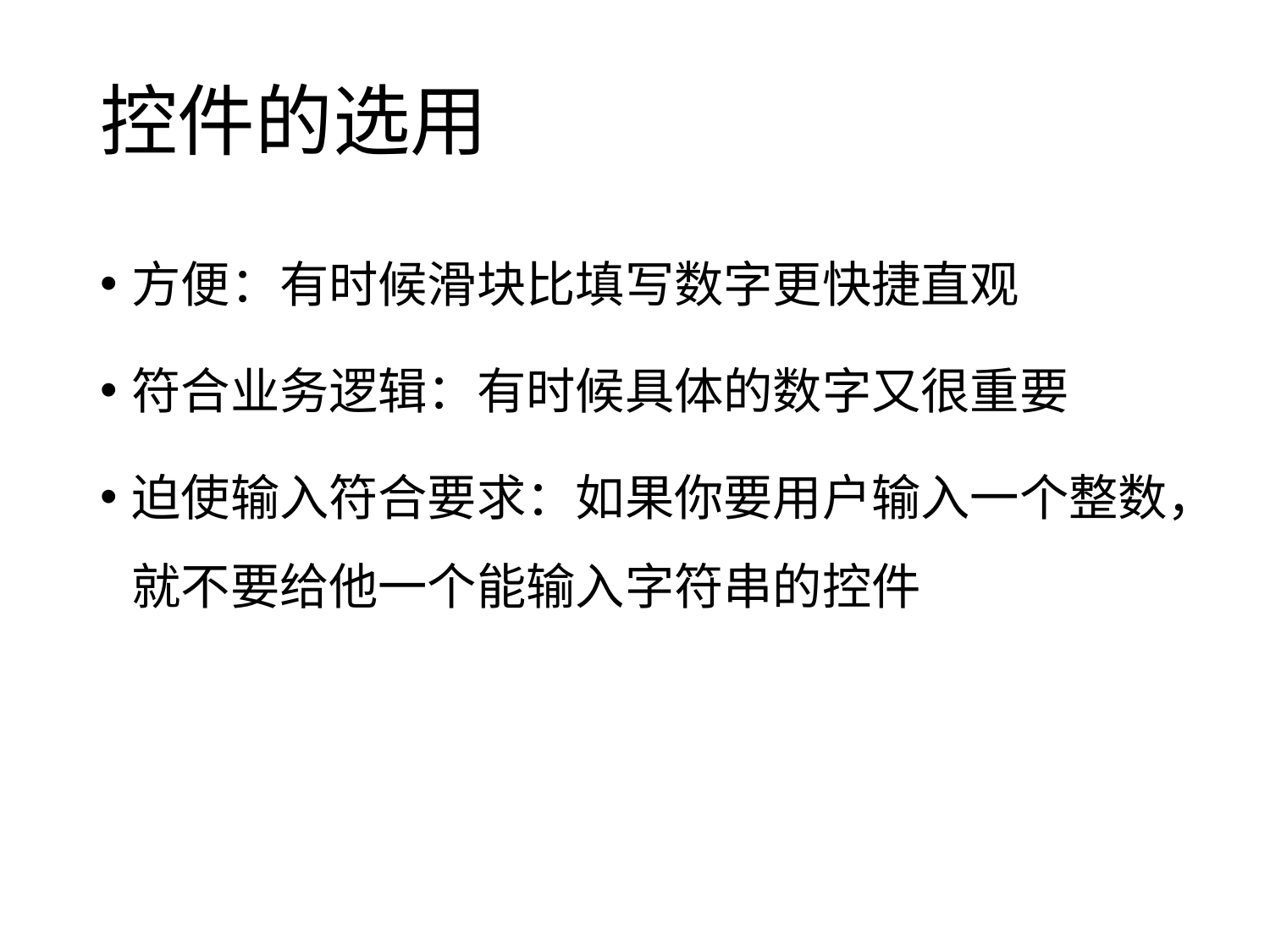

# 控件的选用
方便：有时候滑块比填写数字更快捷直观
符合业务逻辑：有时候具体的数字又很重要
迫使输入符合要求：如果你要用户输入一个整数，就不要给他一个能输入字符串的控件